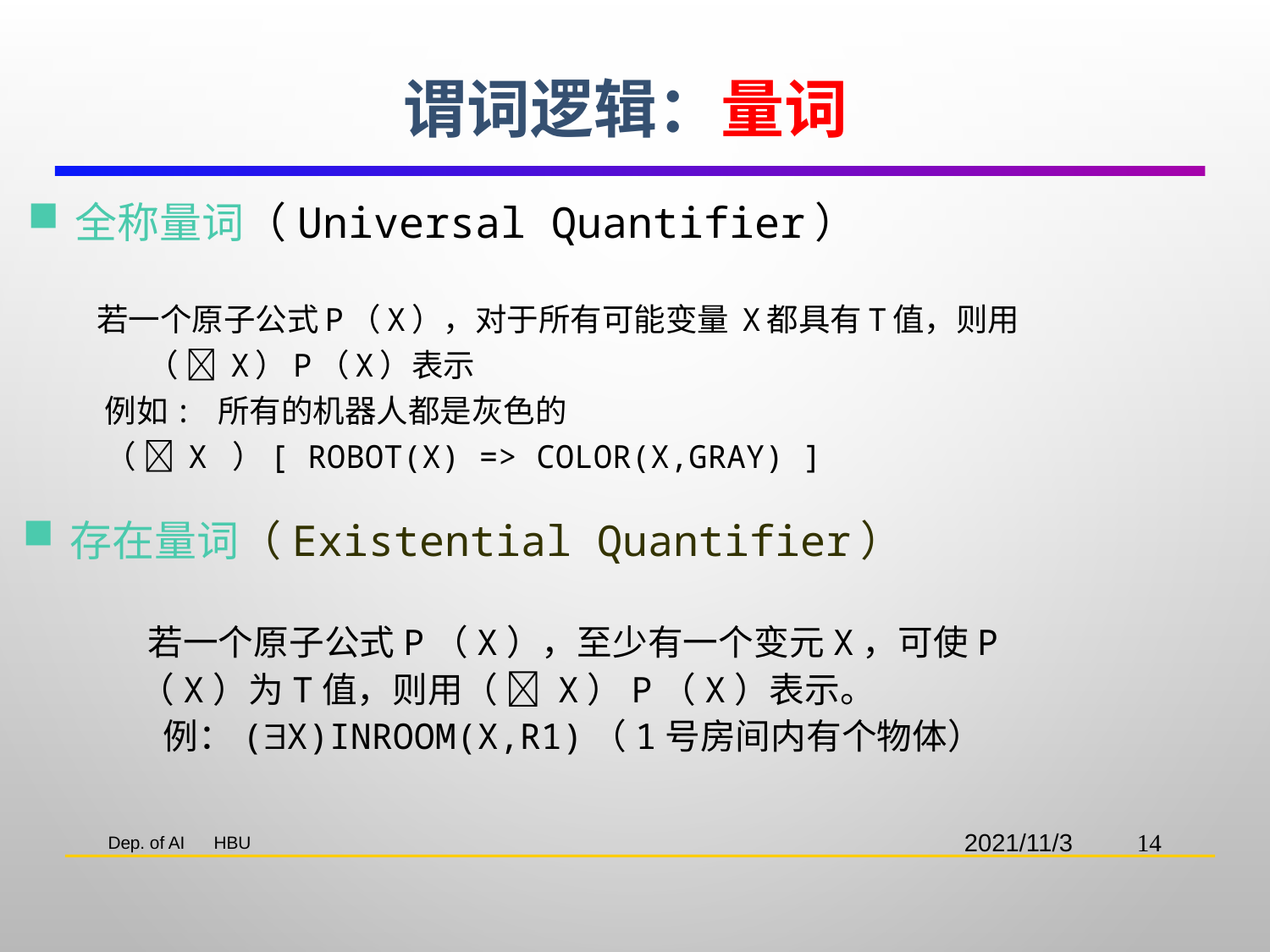

# 谓词逻辑：量词
全称量词（Universal Quantifier）
  若一个原子公式P（x），对于所有可能变量 x都具有T值，则用
         （ ∀ x）P（x）表示
	例如: 所有的机器人都是灰色的
		（ ∀ x ）[ ROBOT(x) => COLOR(x,GRAY) ]
存在量词（Existential Quantifier）
    若一个原子公式P（x），至少有一个变元x，可使P  （x）为T值，则用（ ∃ x）P（x）表示。
      例：(∃x)INROOM(x,r1)（1号房间内有个物体）
Dep. of AI      HBU
2021/11/3
14